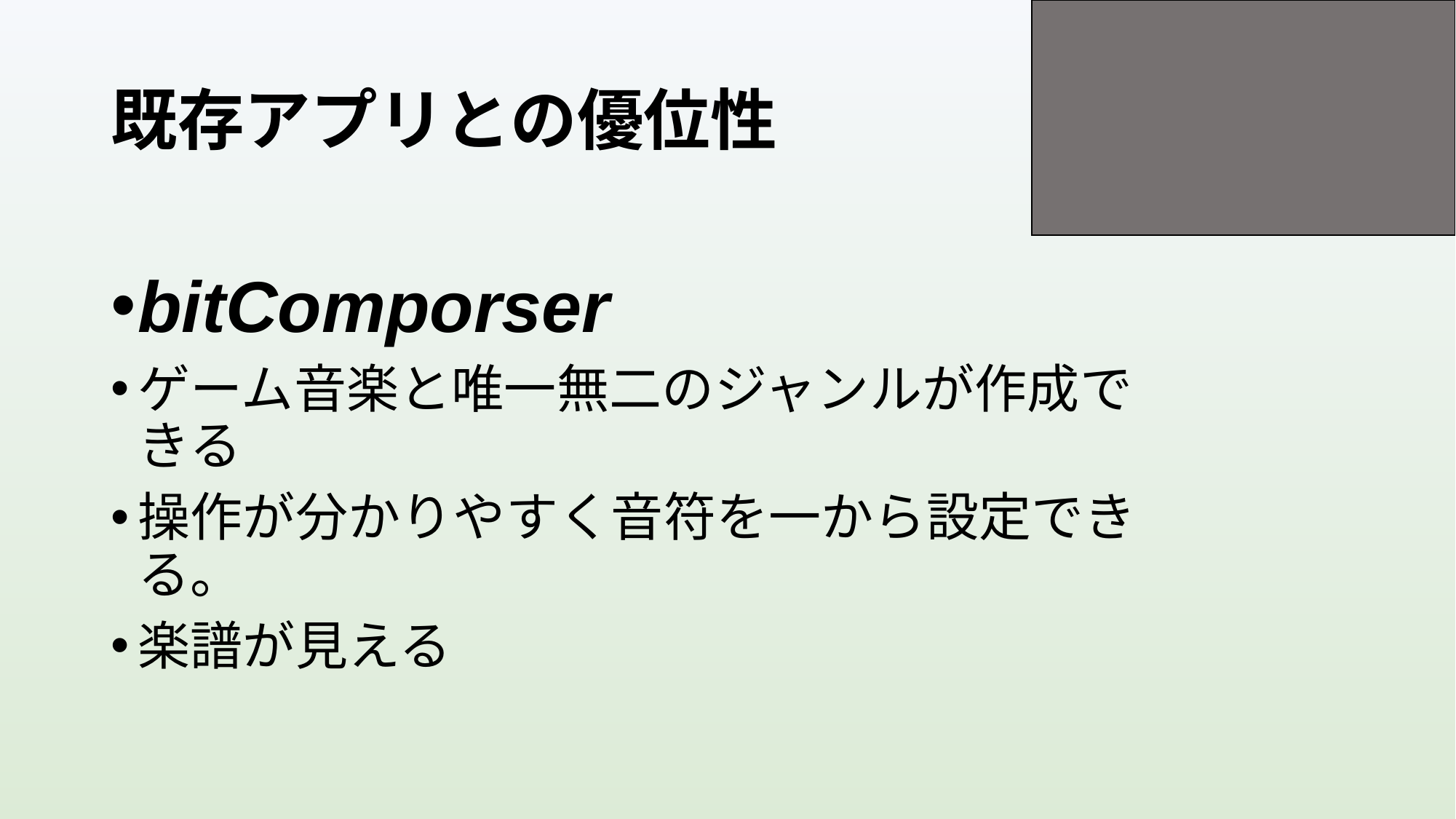

# 既存アプリとの優位性
bitComporser
ゲーム音楽と唯一無二のジャンルが作成できる
操作が分かりやすく音符を一から設定できる。
楽譜が見える